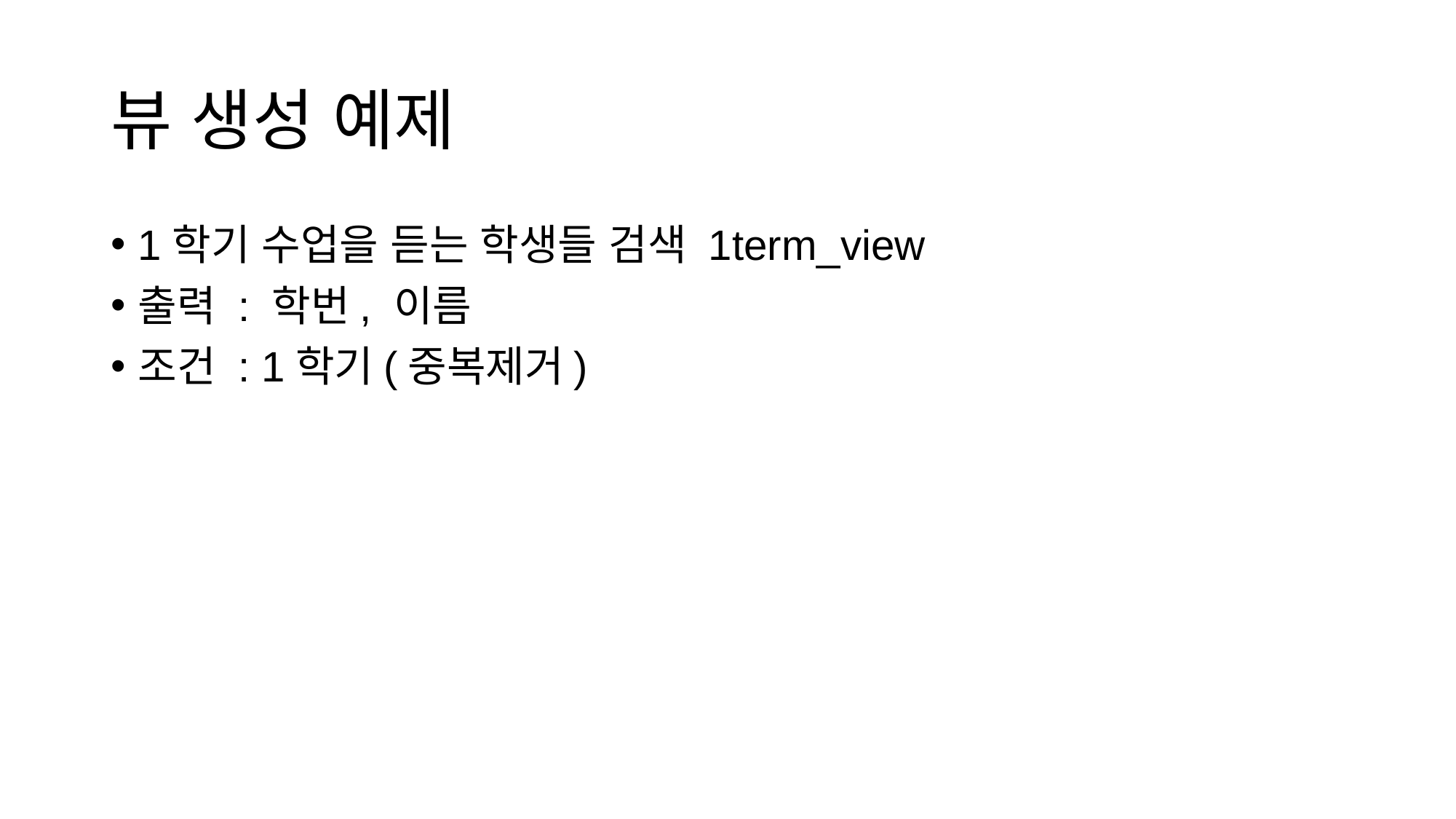

# 뷰 생성 예제
1학기 수업을 듣는 학생들 검색 1term_view
출력 : 학번, 이름
조건 : 1학기(중복제거)